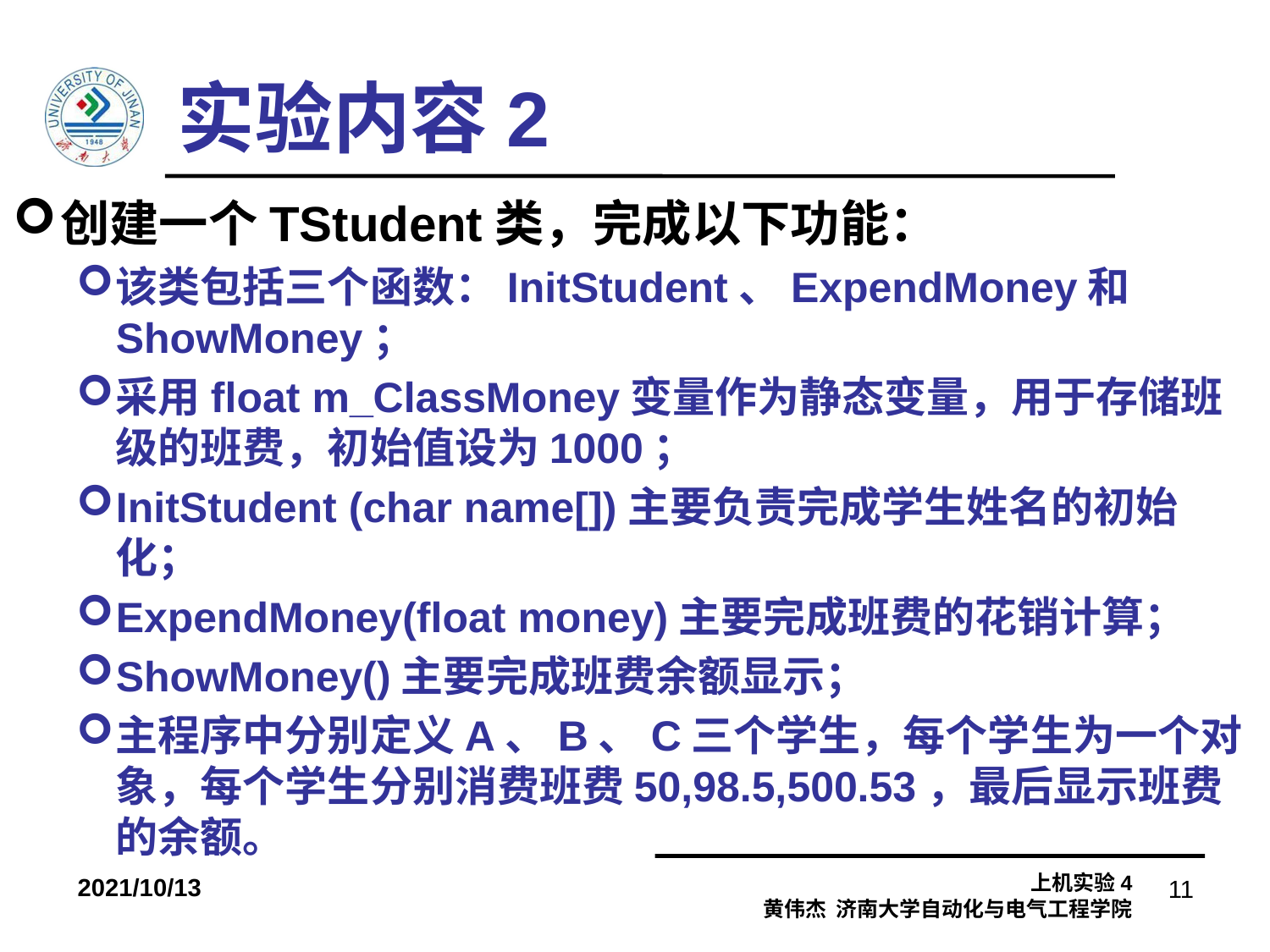

实验内容2
创建一个TStudent类，完成以下功能：
该类包括三个函数：InitStudent、ExpendMoney和ShowMoney；
采用float m_ClassMoney变量作为静态变量，用于存储班级的班费，初始值设为1000；
InitStudent (char name[])主要负责完成学生姓名的初始化；
ExpendMoney(float money)主要完成班费的花销计算；
ShowMoney()主要完成班费余额显示；
主程序中分别定义A、B、C三个学生，每个学生为一个对象，每个学生分别消费班费50,98.5,500.53，最后显示班费的余额。
2021/10/13
11